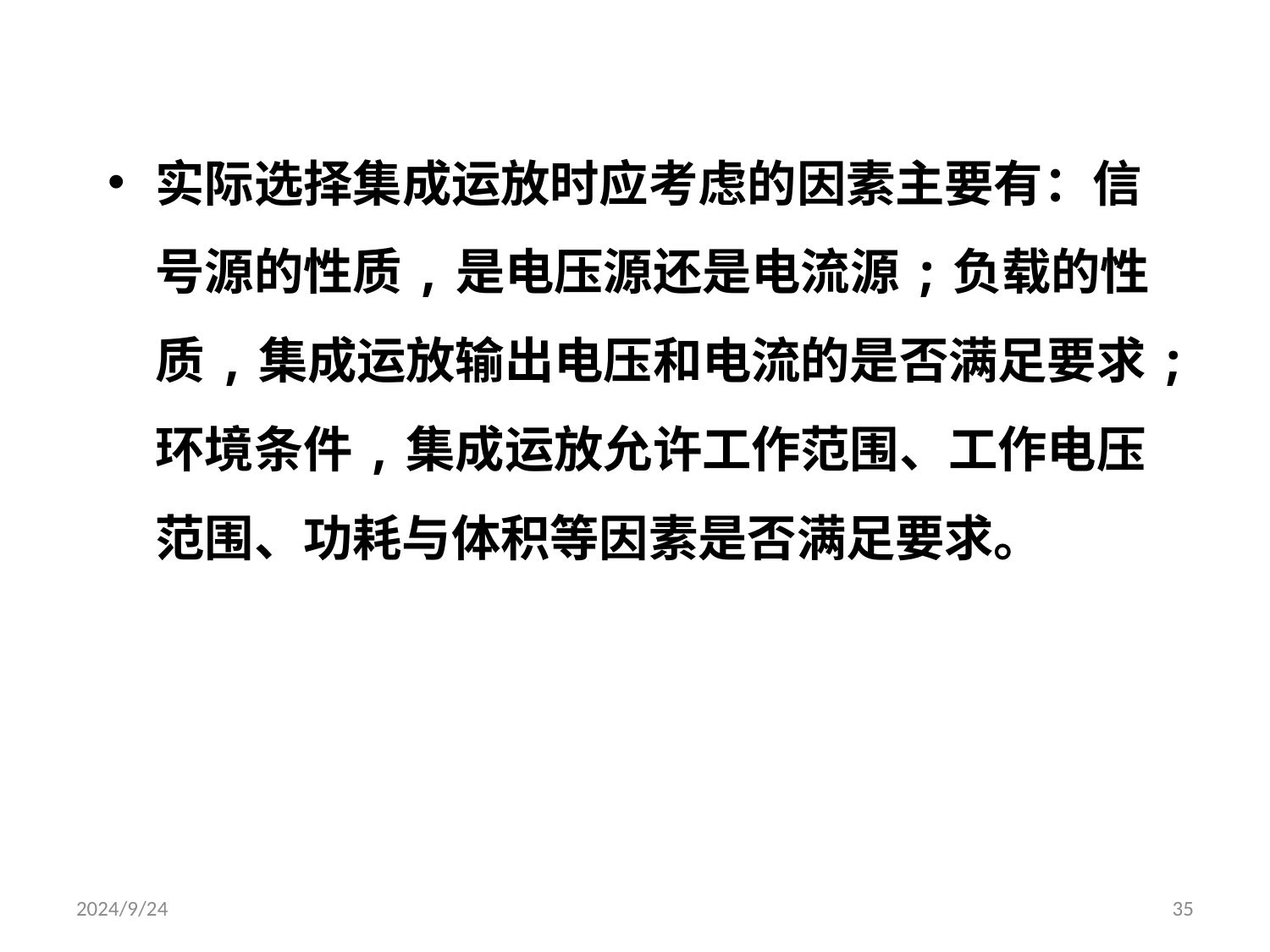

实际选择集成运放时应考虑的因素主要有：信号源的性质,是电压源还是电流源;负载的性质,集成运放输出电压和电流的是否满足要求;环境条件,集成运放允许工作范围、工作电压范围、功耗与体积等因素是否满足要求。

2024/9/24
35